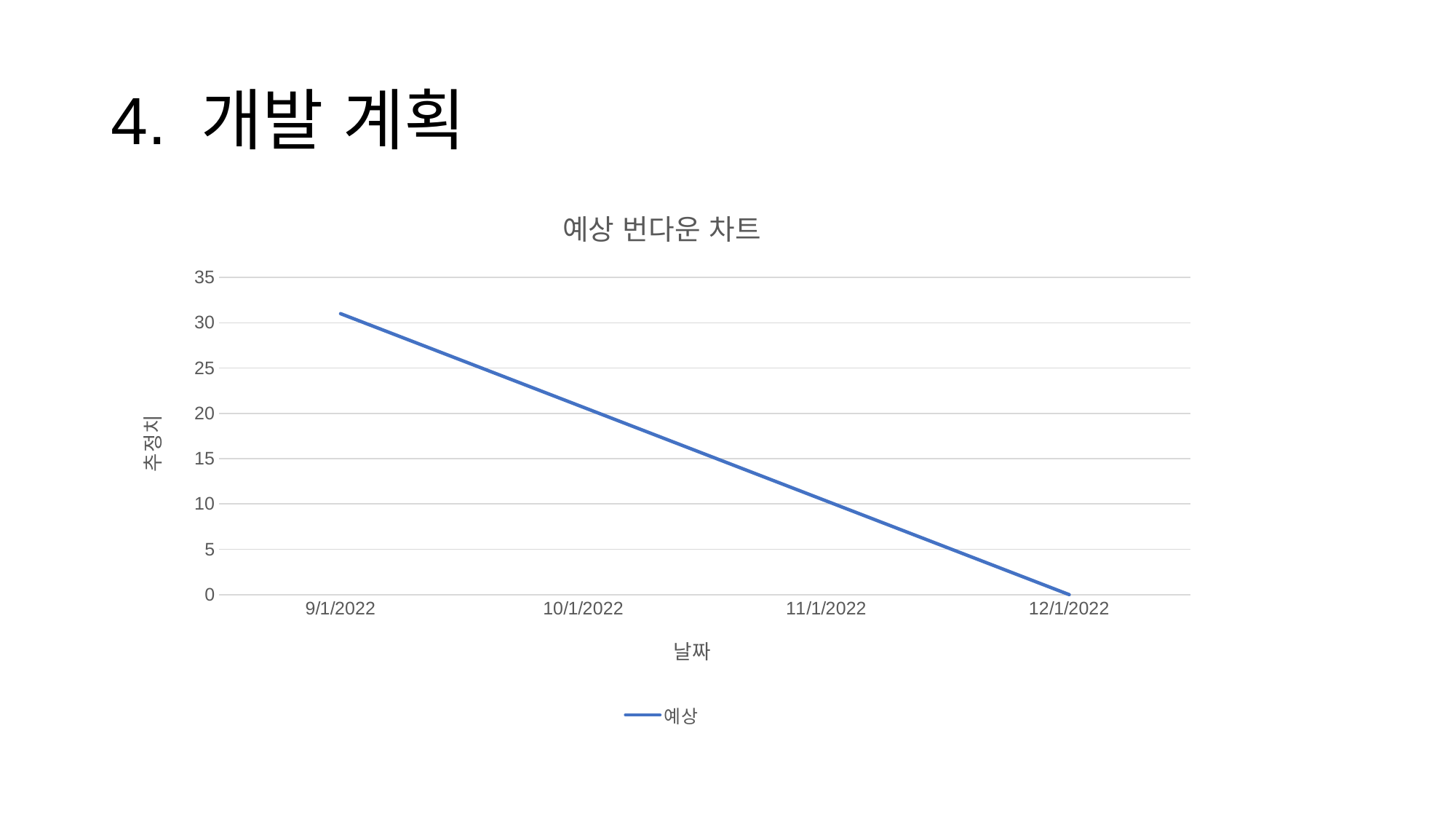

# 4. 개발 계획

### Chart: 예상 번다운 차트

| Category | 예상 |
|---|---|
| 44829 | 31.0 |
| 44899 | 0.0 |